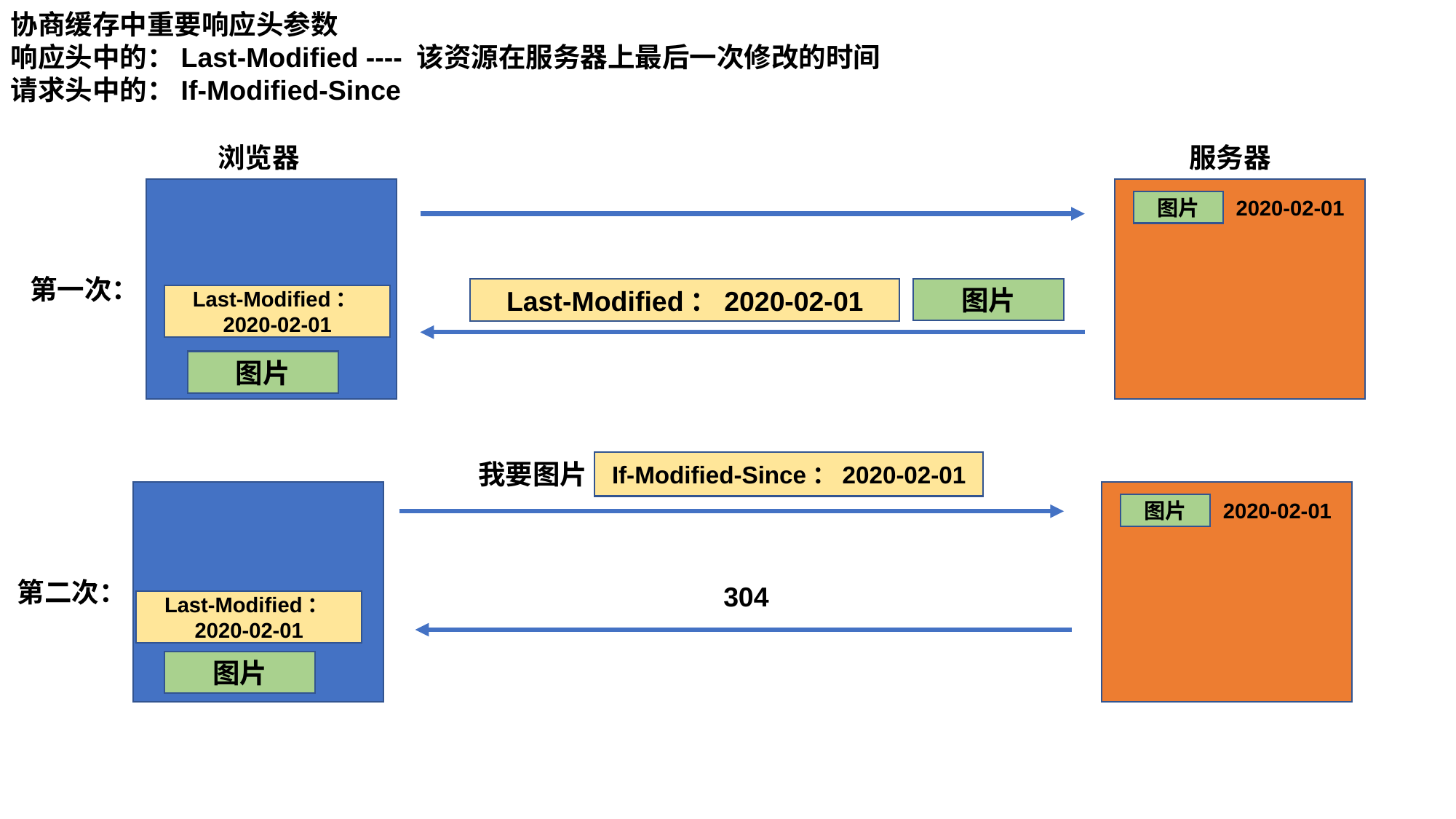

协商缓存中重要响应头参数
响应头中的：Last-Modified ---- 该资源在服务器上最后一次修改的时间
请求头中的：If-Modified-Since
浏览器
服务器

2020-02-01
图片
第一次：
图片
Last-Modified：2020-02-01
Last-Modified：2020-02-01
图片
我要图片
If-Modified-Since：2020-02-01

2020-02-01
图片
第二次：
304
Last-Modified：2020-02-01
图片